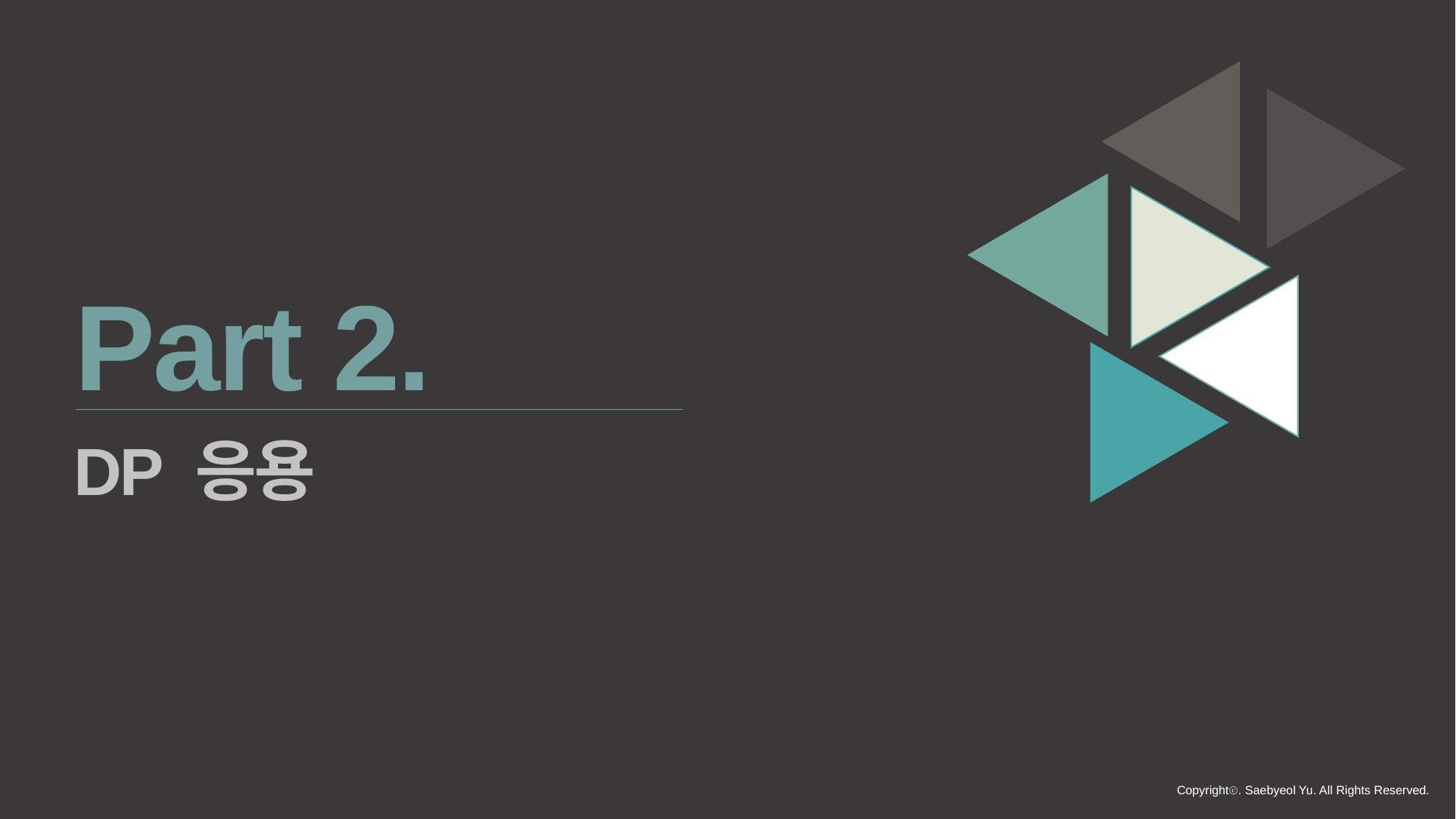

Part 2.
DP 응용
Copyrightⓒ. Saebyeol Yu. All Rights Reserved.